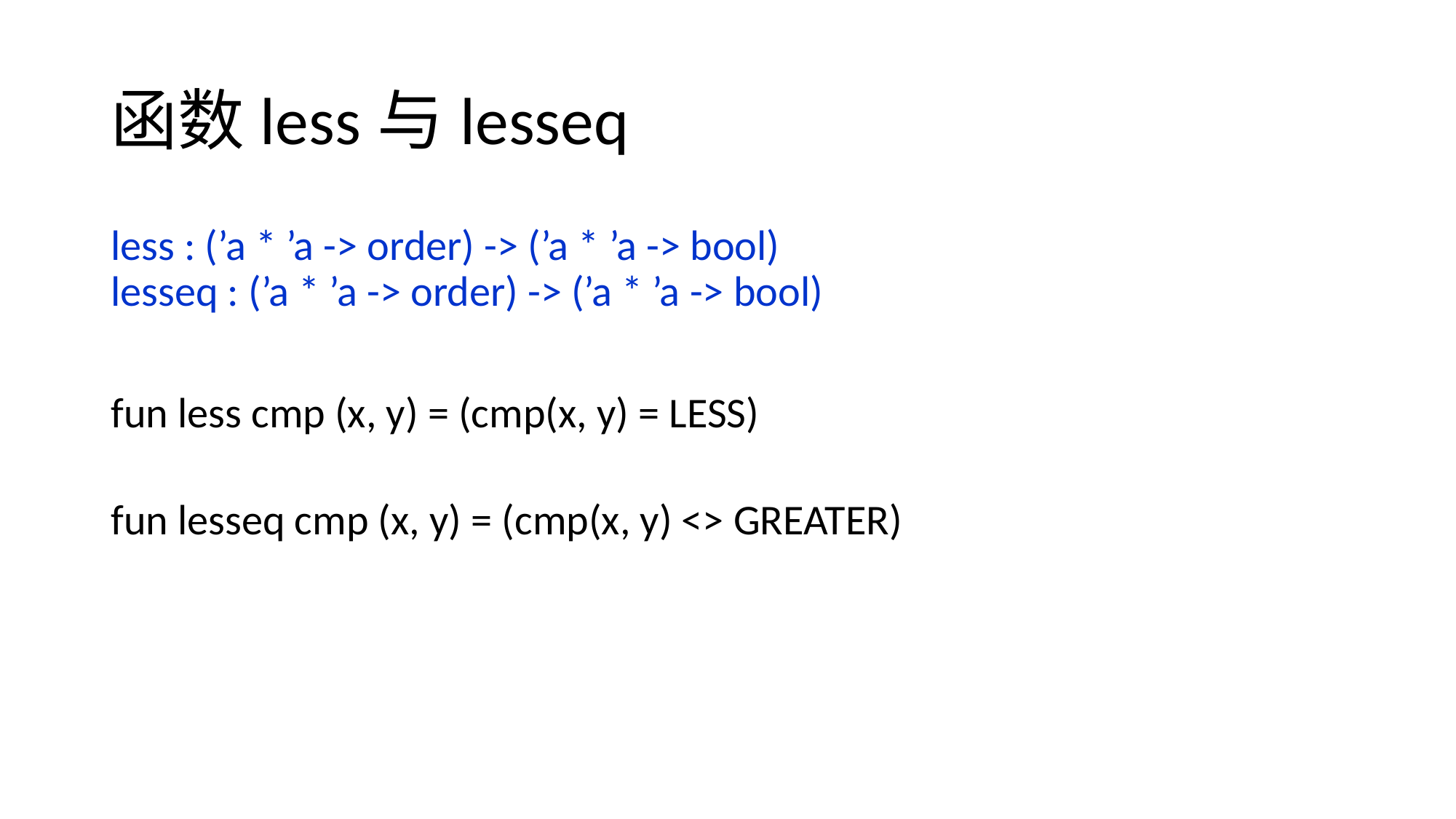

# 函数less与lesseq
less : (’a * ’a -> order) -> (’a * ’a -> bool)
lesseq : (’a * ’a -> order) -> (’a * ’a -> bool)

fun less cmp (x, y) = (cmp(x, y) = LESS)
fun lesseq cmp (x, y) = (cmp(x, y) <> GREATER)